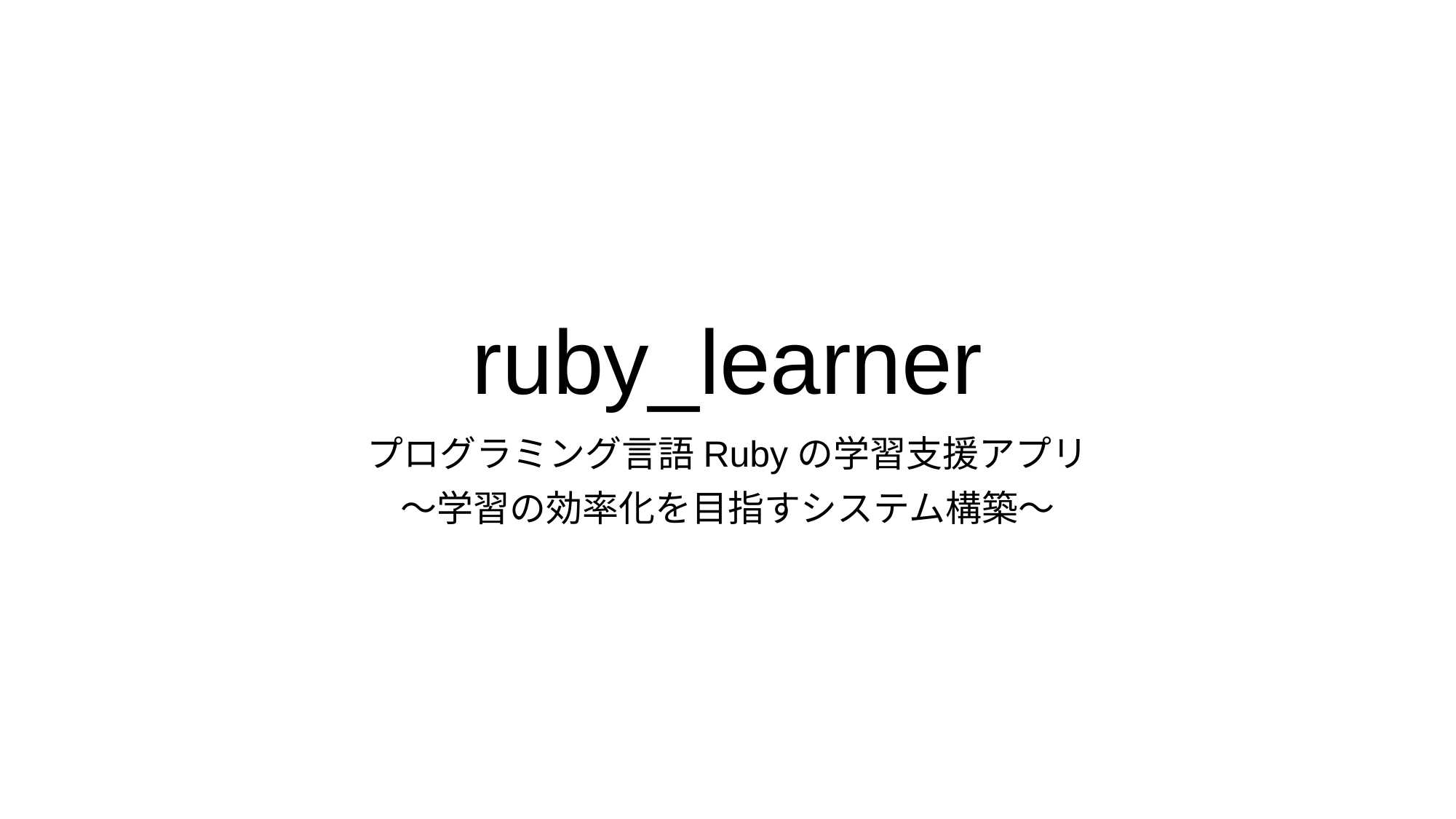

# ruby_learner
プログラミング言語Rubyの学習支援アプリ
〜学習の効率化を目指すシステム構築〜